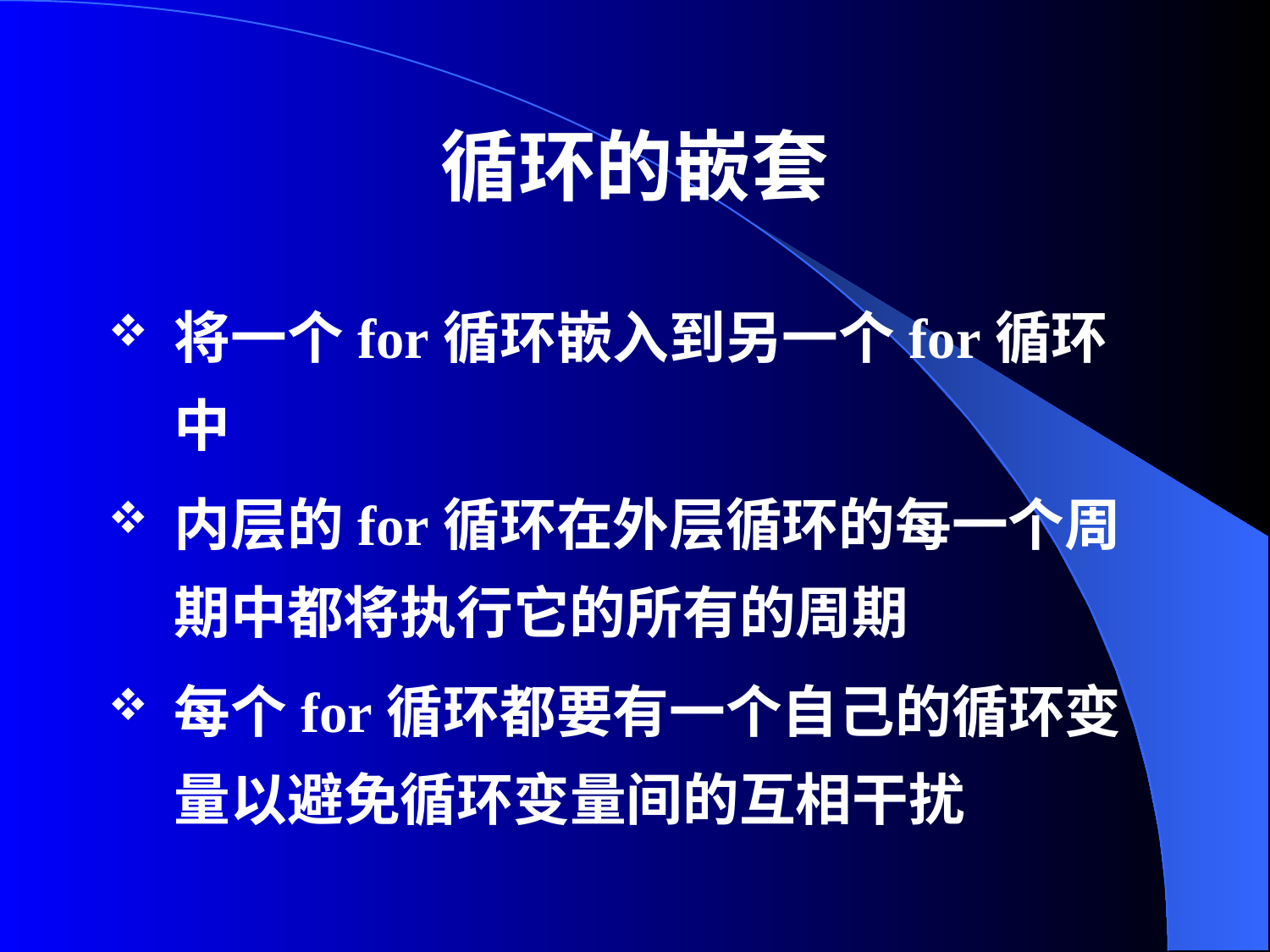

# 循环的嵌套
将一个for循环嵌入到另一个for循环中
内层的for循环在外层循环的每一个周期中都将执行它的所有的周期
每个for循环都要有一个自己的循环变量以避免循环变量间的互相干扰